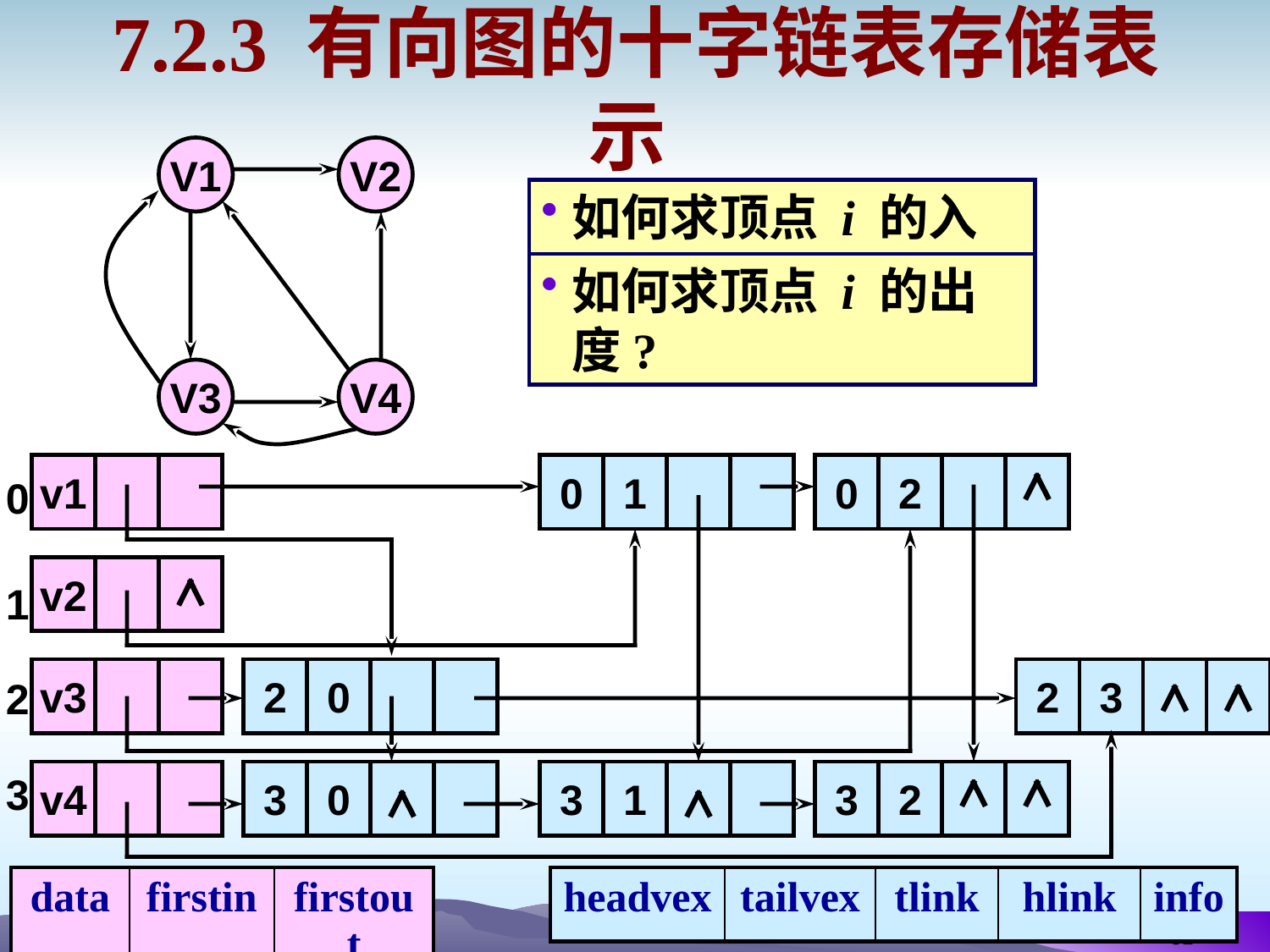

# 7.2.3 有向图的十字链表存储表示
V1
V2

V3
V4

如何求顶点 i 的入度?
如何求顶点 i 的出度?
v1

0
v2

1
v3

2
3
v4

0
1

0
2

2
0

2
3

3
0

3
1

3
2

| data | firstin | firstout |
| --- | --- | --- |
| headvex | tailvex | tlink | hlink | info |
| --- | --- | --- | --- | --- |
31